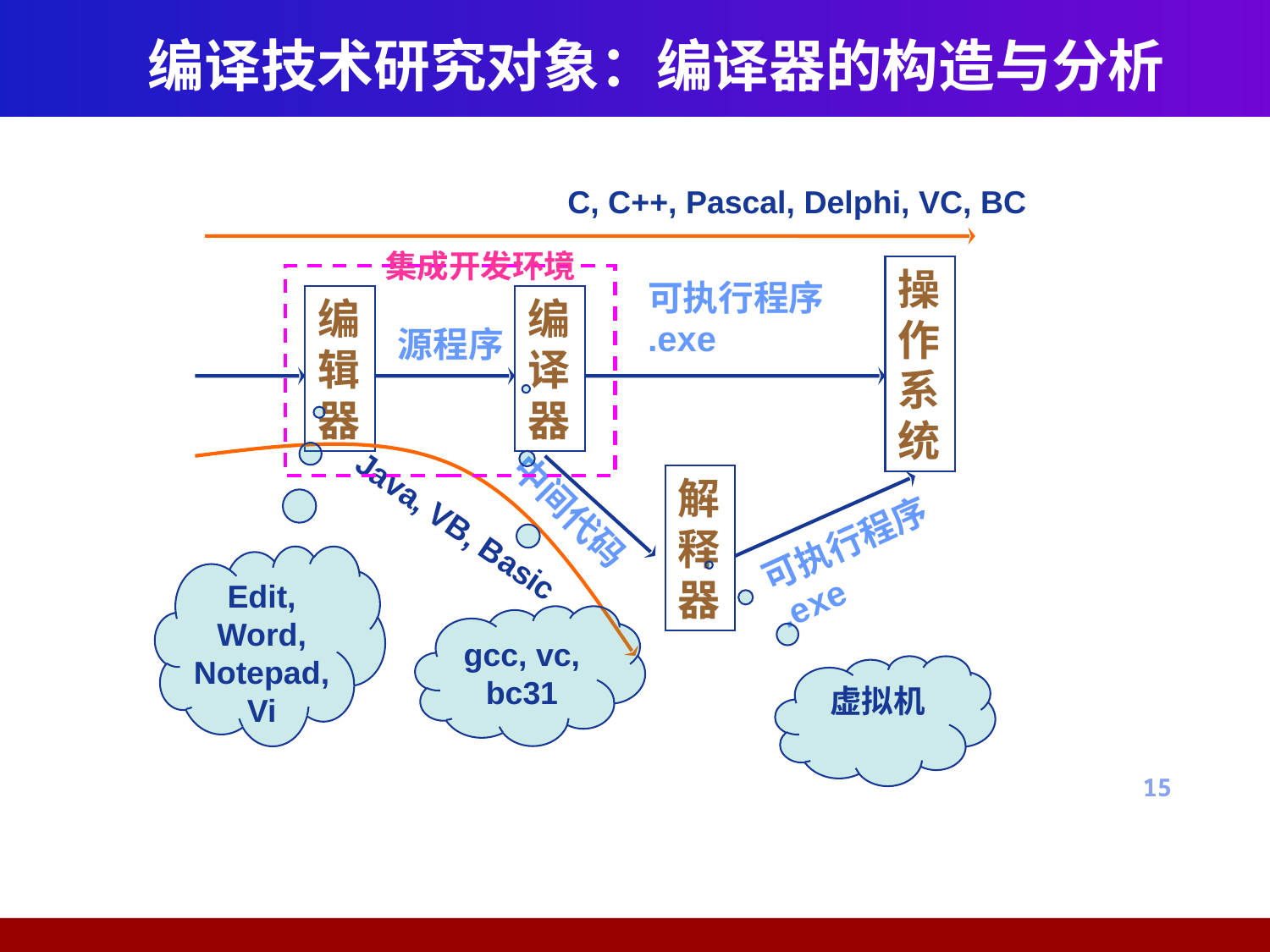

# 编译技术研究对象：编译器的构造与分析
C, C++, Pascal, Delphi, VC, BC

集成开发环境
操作系统

编辑器
编译器
可执行程序
.exe
源程序

Java, VB, Basic

解释器

中间代码
可执行程序
.exe
Edit, Word, Notepad, Vi
gcc, vc, bc31
虚拟机
15